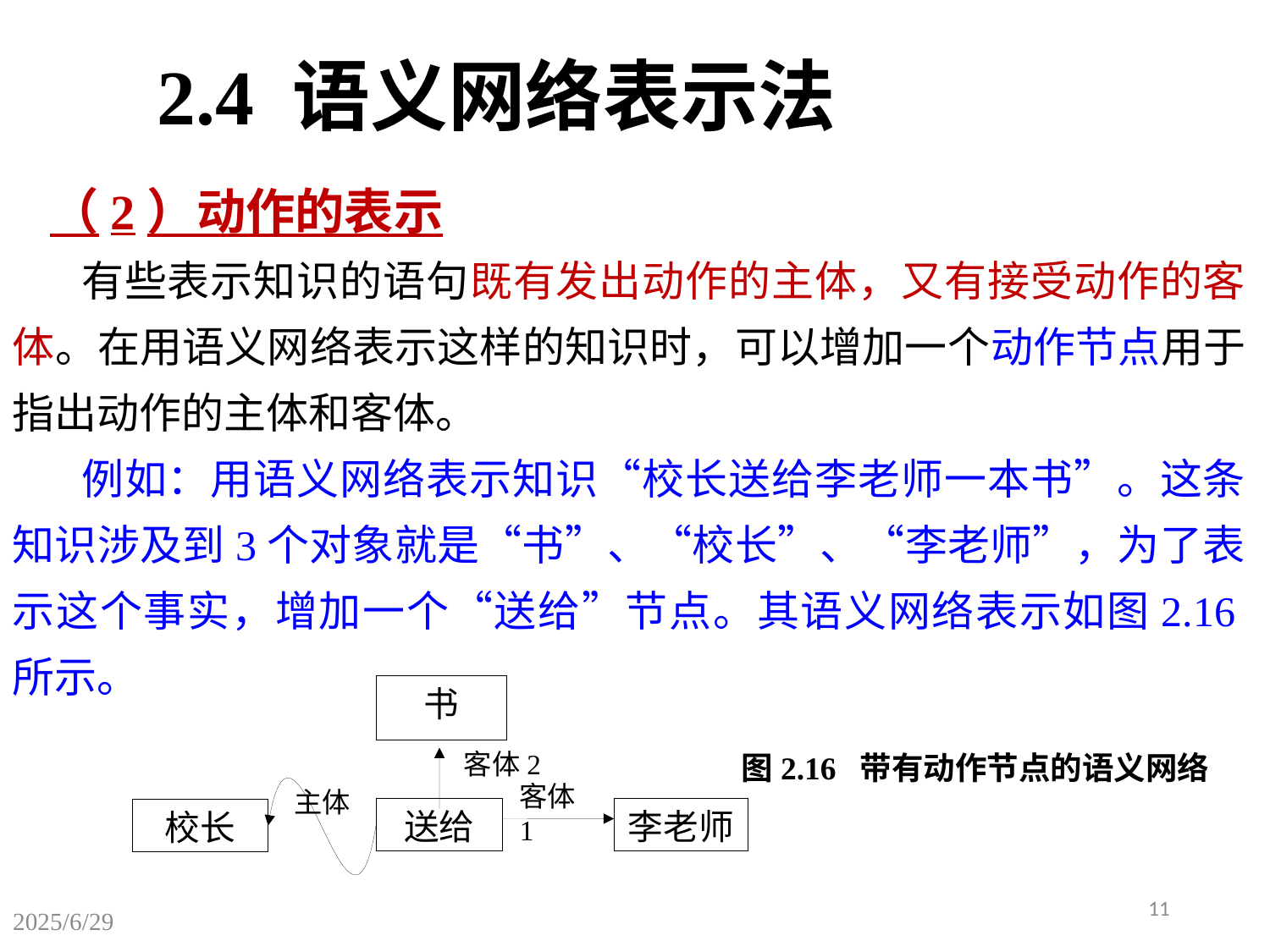

2.4 语义网络表示法
（2）动作的表示
  有些表示知识的语句既有发出动作的主体，又有接受动作的客体。在用语义网络表示这样的知识时，可以增加一个动作节点用于指出动作的主体和客体。
  例如：用语义网络表示知识“校长送给李老师一本书”。这条知识涉及到3个对象就是“书”、“校长”、“李老师”，为了表示这个事实，增加一个“送给”节点。其语义网络表示如图2.16所示。
书
客体2

客体1
主体
送给
李老师
校长

图2.16  带有动作节点的语义网络
11
2025/6/29